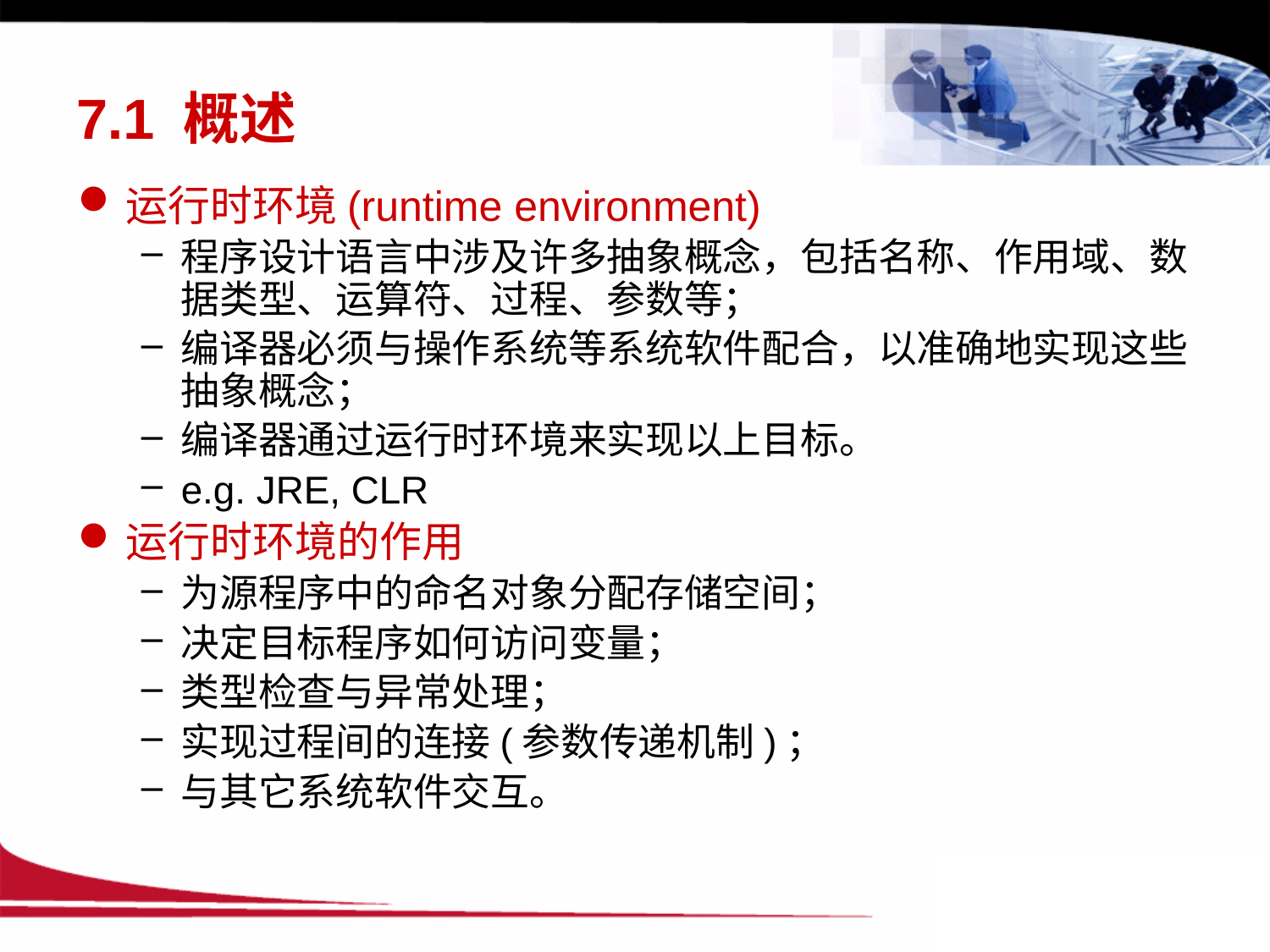

# 7.1 概述
运行时环境(runtime environment)
程序设计语言中涉及许多抽象概念，包括名称、作用域、数据类型、运算符、过程、参数等；
编译器必须与操作系统等系统软件配合，以准确地实现这些抽象概念；
编译器通过运行时环境来实现以上目标。
e.g. JRE, CLR
运行时环境的作用
为源程序中的命名对象分配存储空间；
决定目标程序如何访问变量；
类型检查与异常处理；
实现过程间的连接(参数传递机制)；
与其它系统软件交互。